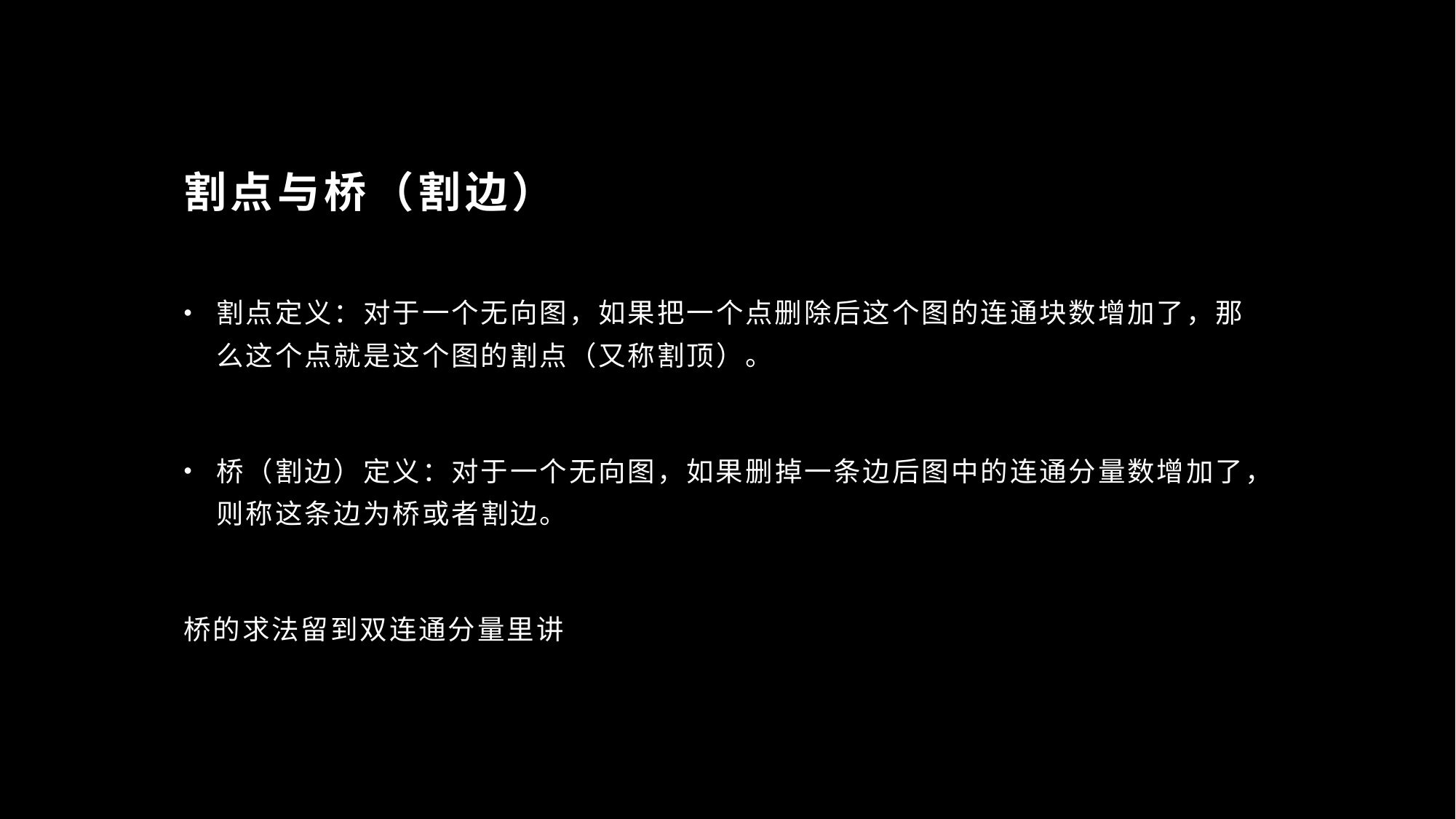

# 割点与桥（割边）
割点定义：对于一个无向图，如果把一个点删除后这个图的连通块数增加了，那么这个点就是这个图的割点（又称割顶）。

桥（割边）定义：对于一个无向图，如果删掉一条边后图中的连通分量数增加了，则称这条边为桥或者割边。

桥的求法留到双连通分量里讲